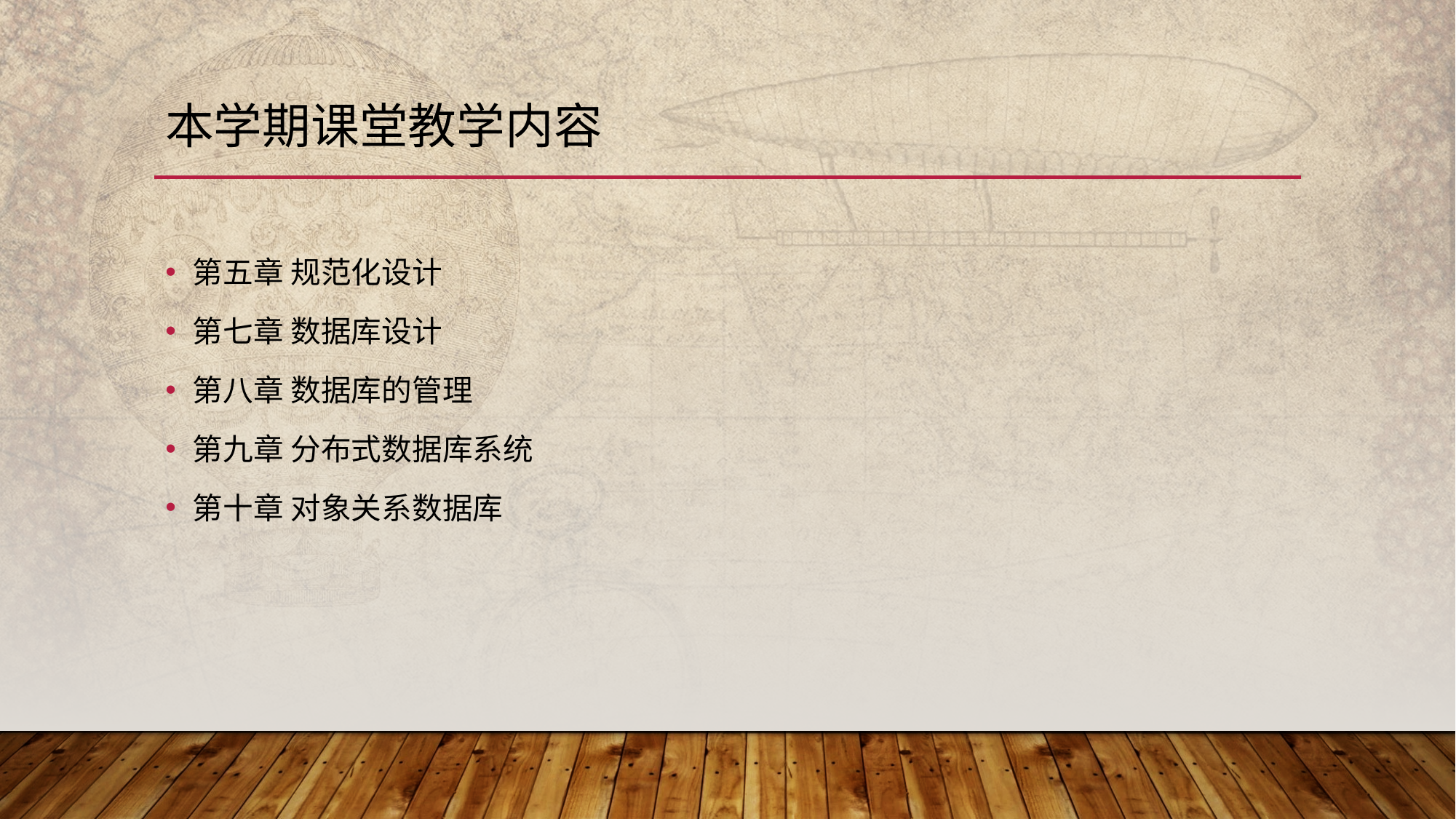

# 本学期课堂教学内容
第五章 规范化设计
第七章 数据库设计
第八章 数据库的管理
第九章 分布式数据库系统
第十章 对象关系数据库